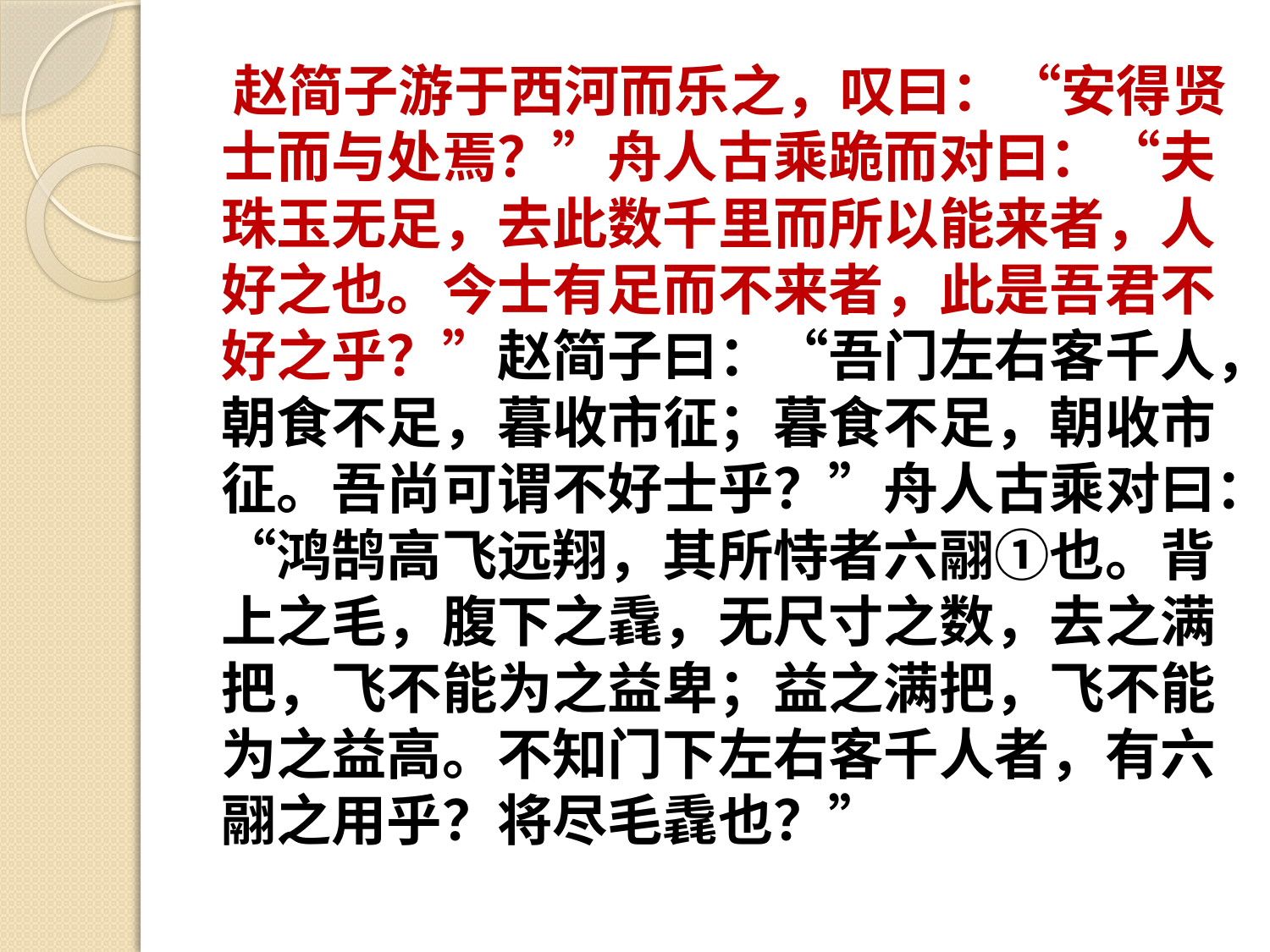

赵简子游于西河而乐之，叹曰：“安得贤士而与处焉？”舟人古乘跪而对曰：“夫珠玉无足，去此数千里而所以能来者，人好之也。今士有足而不来者，此是吾君不好之乎？”赵简子曰：“吾门左右客千人，朝食不足，暮收市征；暮食不足，朝收市征。吾尚可谓不好士乎？”舟人古乘对曰：“鸿鹄高飞远翔，其所恃者六翮①也。背上之毛，腹下之毳，无尺寸之数，去之满把，飞不能为之益卑；益之满把，飞不能为之益高。不知门下左右客千人者，有六翮之用乎？将尽毛毳也？”